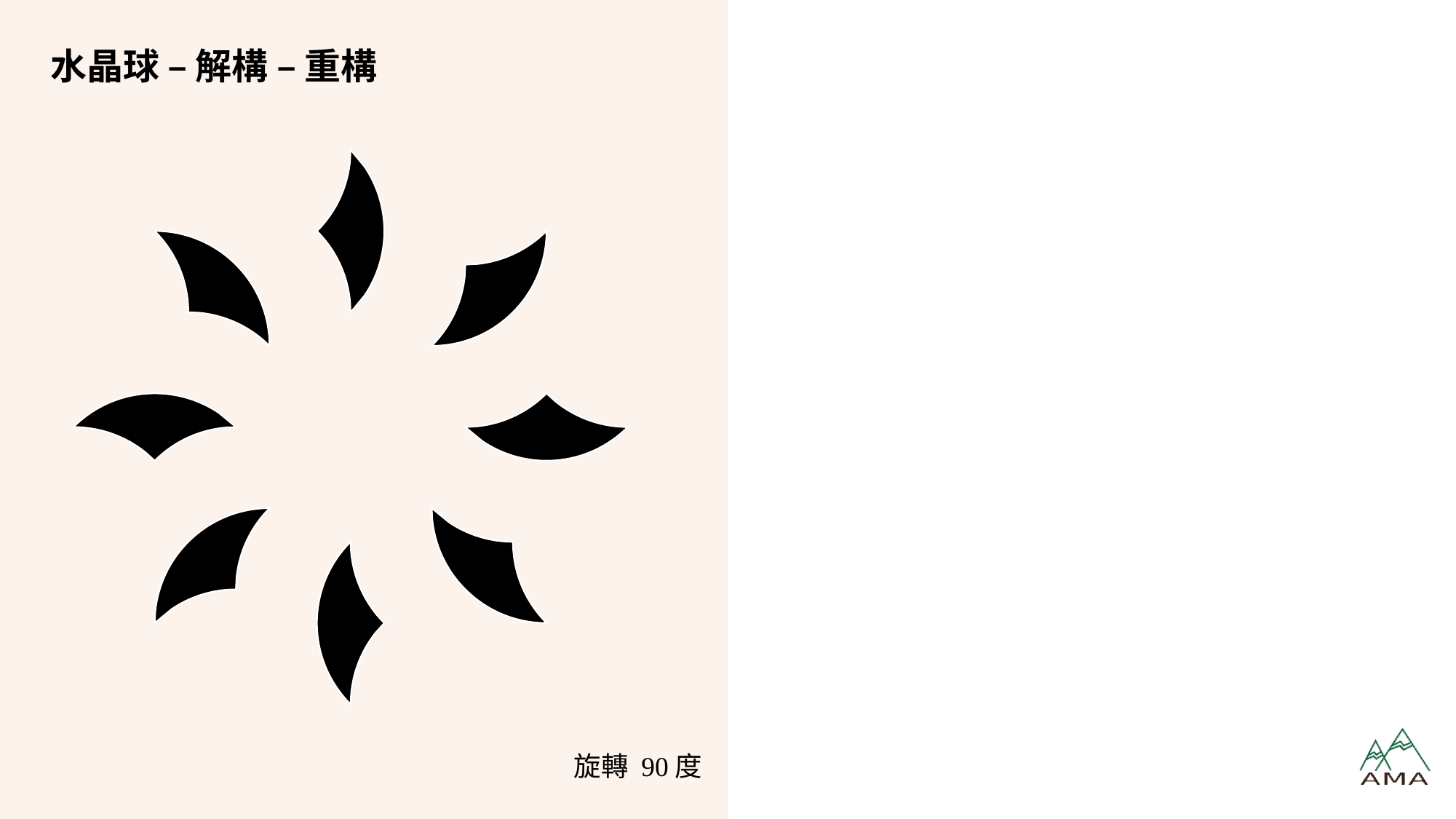

# 水晶球 – 解構 – 重構

旋轉 90度